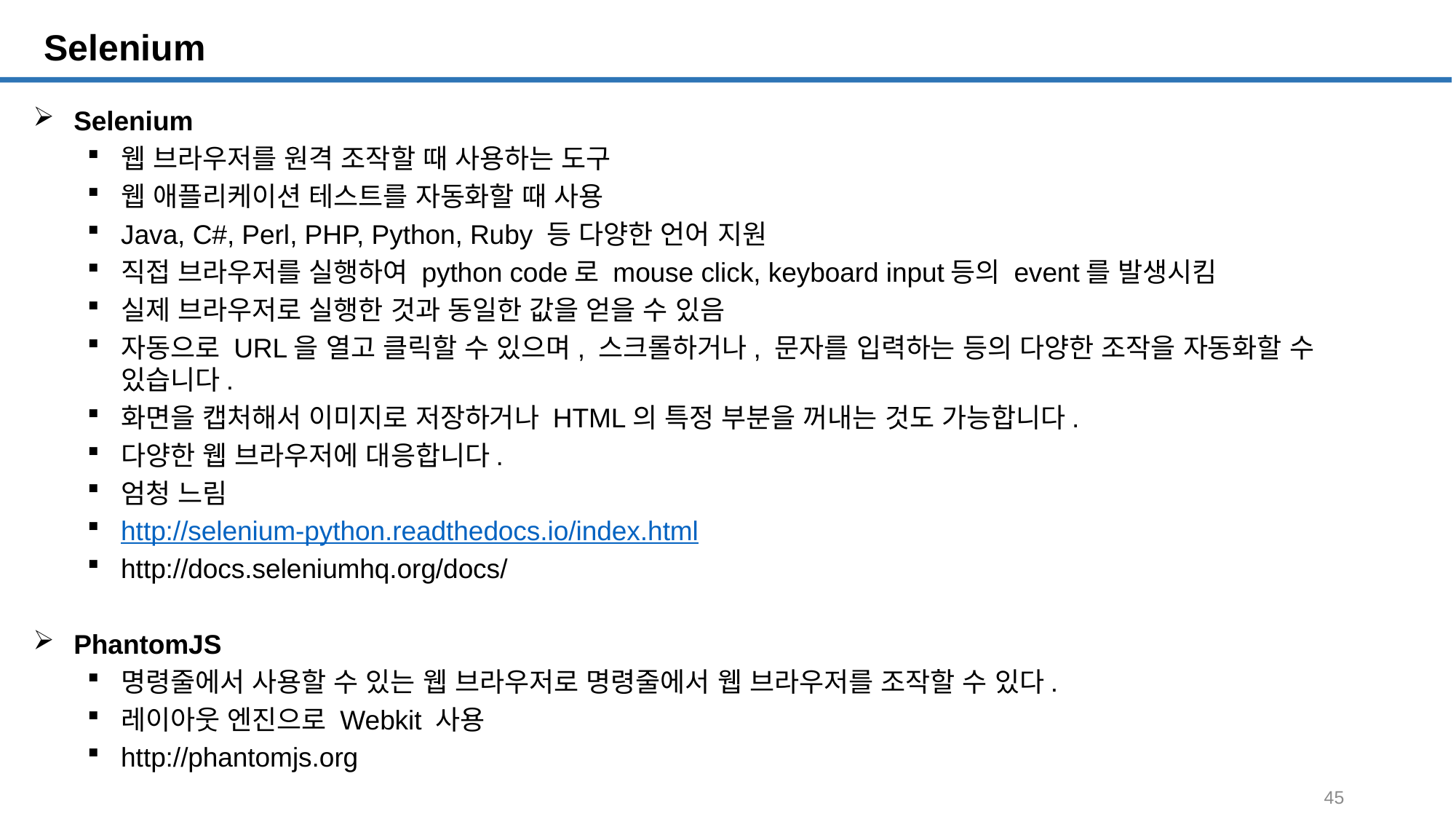

SQL 튜닝 개요
# Selenium

Selenium
웹 브라우저를 원격 조작할 때 사용하는 도구
웹 애플리케이션 테스트를 자동화할 때 사용
Java, C#, Perl, PHP, Python, Ruby 등 다양한 언어 지원
직접 브라우저를 실행하여 python code로 mouse click, keyboard input등의 event를 발생시킴
실제 브라우저로 실행한 것과 동일한 값을 얻을 수 있음
자동으로 URL을 열고 클릭할 수 있으며, 스크롤하거나, 문자를 입력하는 등의 다양한 조작을 자동화할 수 있습니다.
화면을 캡처해서 이미지로 저장하거나 HTML의 특정 부분을 꺼내는 것도 가능합니다.
다양한 웹 브라우저에 대응합니다.
엄청 느림
http://selenium-python.readthedocs.io/index.html
http://docs.seleniumhq.org/docs/

PhantomJS
명령줄에서 사용할 수 있는 웹 브라우저로 명령줄에서 웹 브라우저를 조작할 수 있다.
레이아웃 엔진으로 Webkit 사용
http://phantomjs.org
45